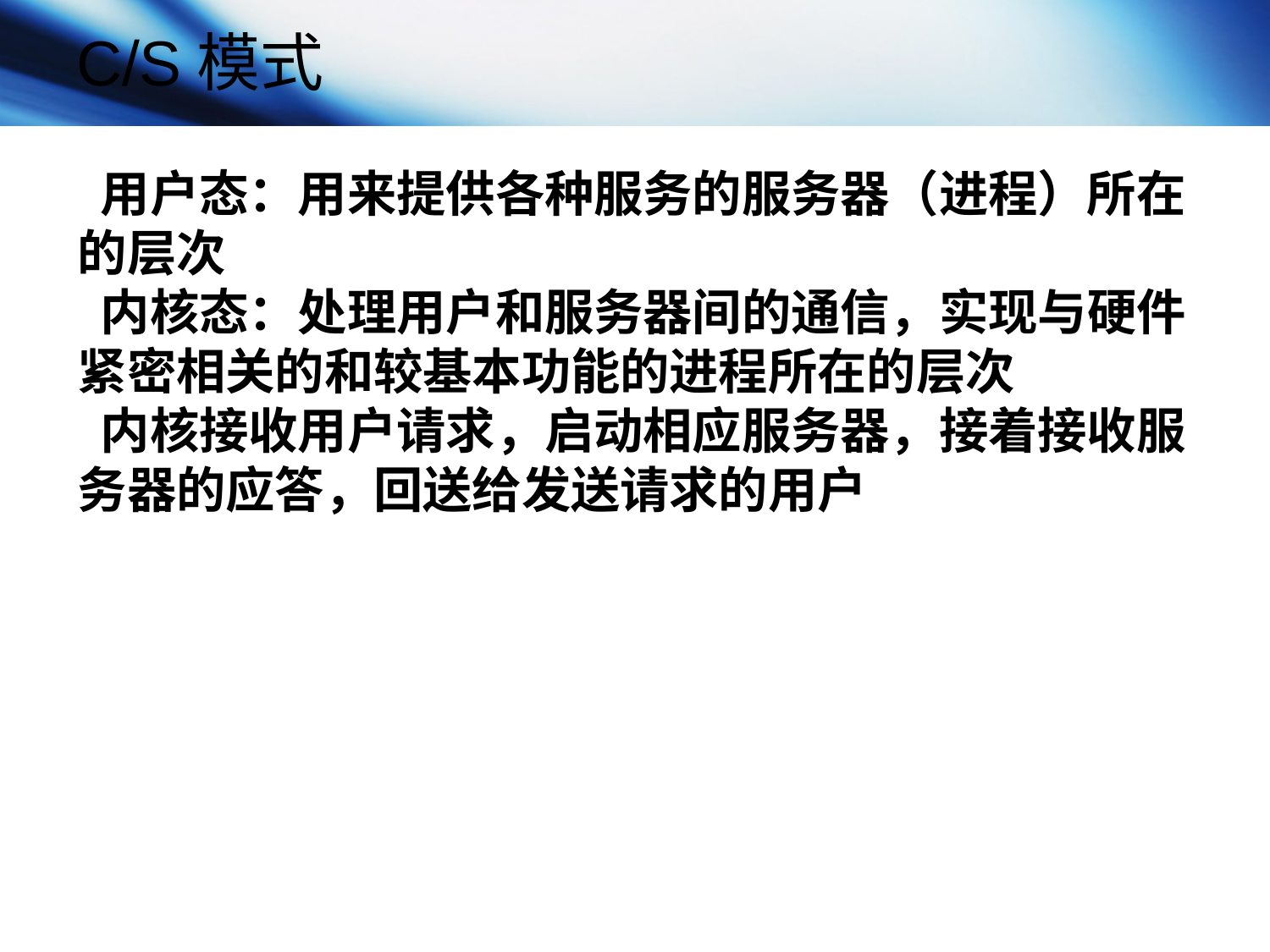

C/S模式
 用户态：用来提供各种服务的服务器（进程）所在的层次
 内核态：处理用户和服务器间的通信，实现与硬件紧密相关的和较基本功能的进程所在的层次
 内核接收用户请求，启动相应服务器，接着接收服务器的应答，回送给发送请求的用户